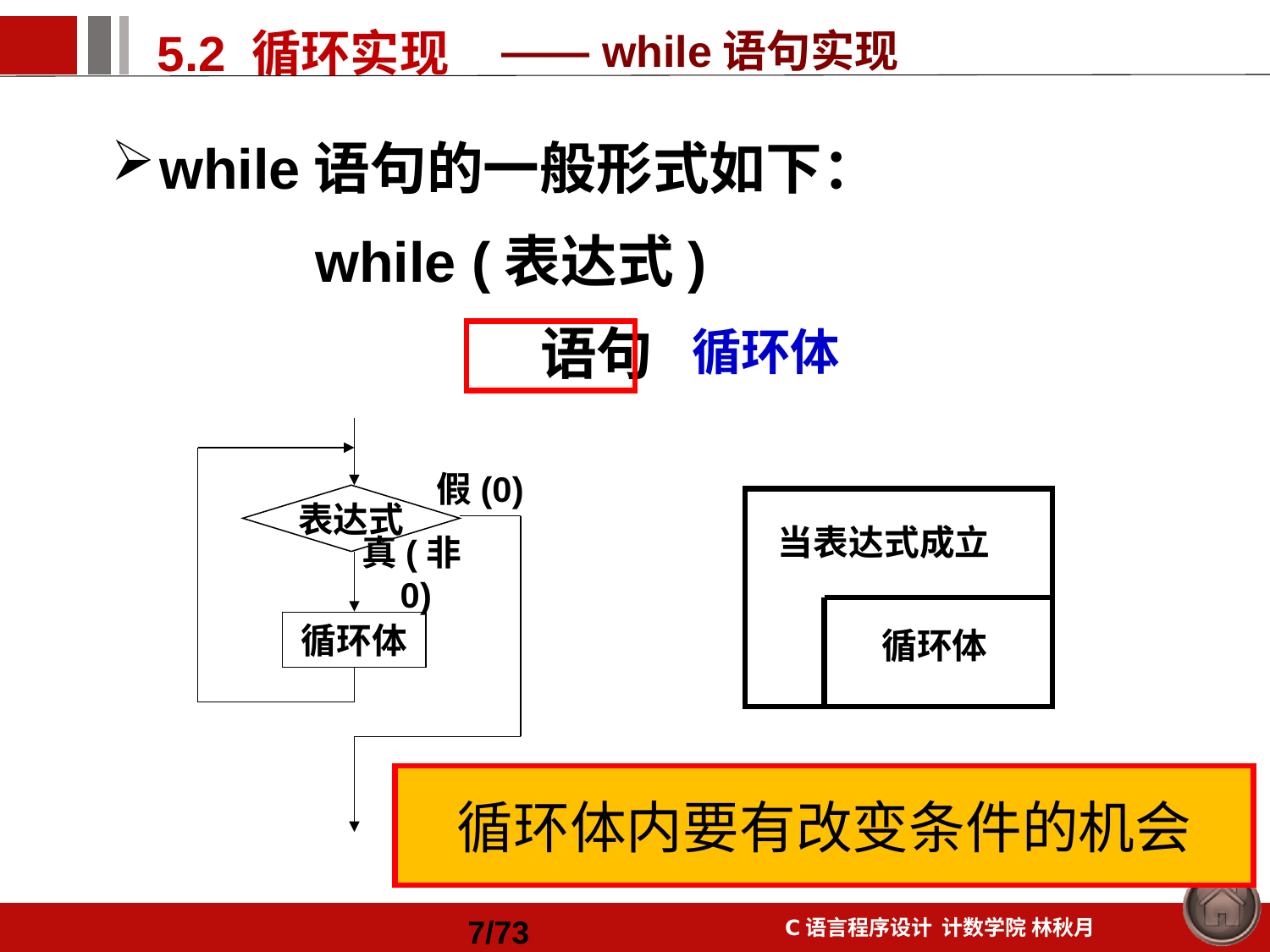

—— while语句实现
while语句的一般形式如下：
             while (表达式)
				语句
循环体

假(0)
表达式
真(非0)
循环体

当表达式成立
循环体
循环体内要有改变条件的机会